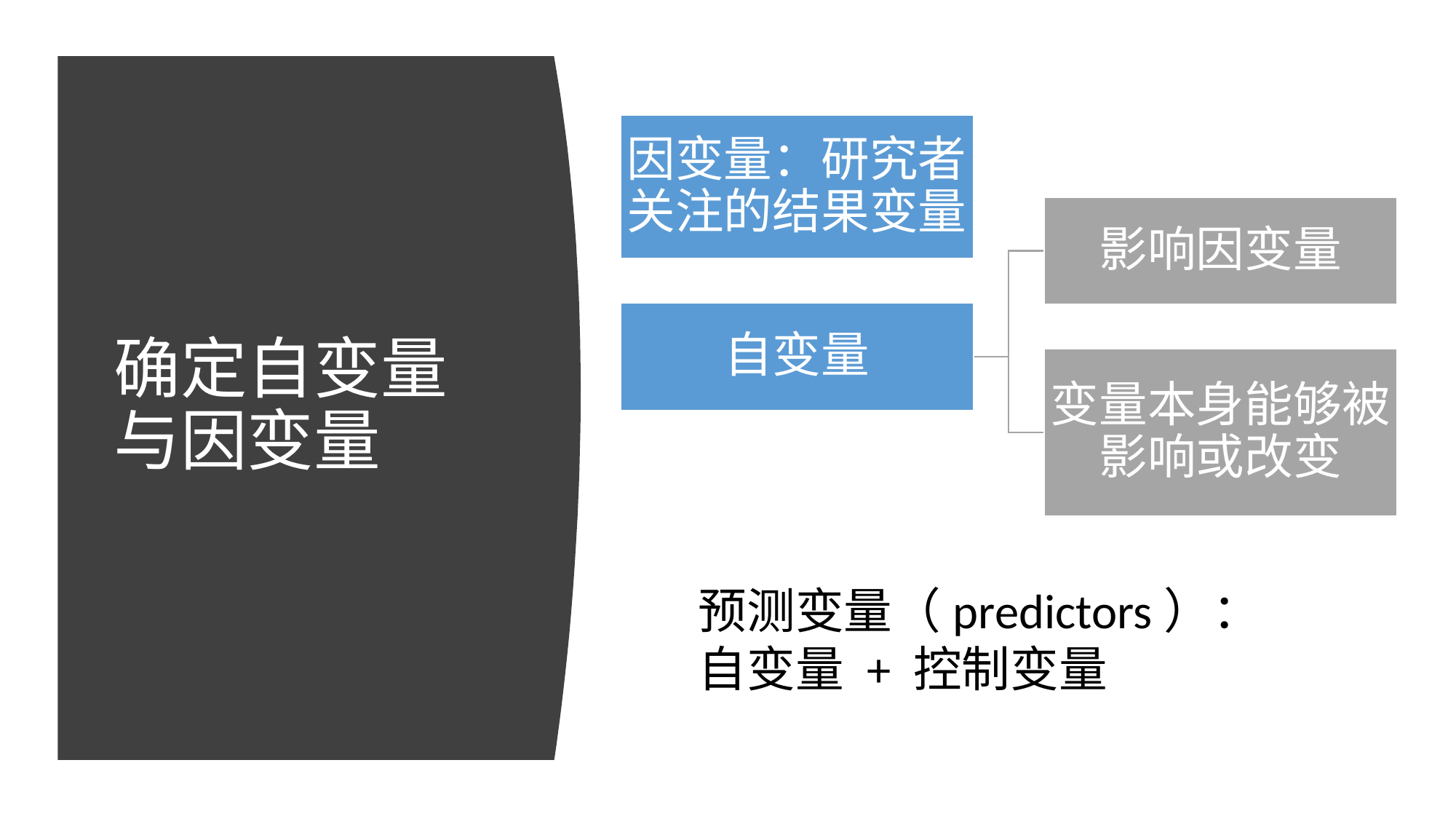

因变量：研究者关注的结果变量
自变量
影响因变量
变量本身能够被影响或改变

# 确定自变量与因变量
预测变量（predictors）：
自变量 + 控制变量